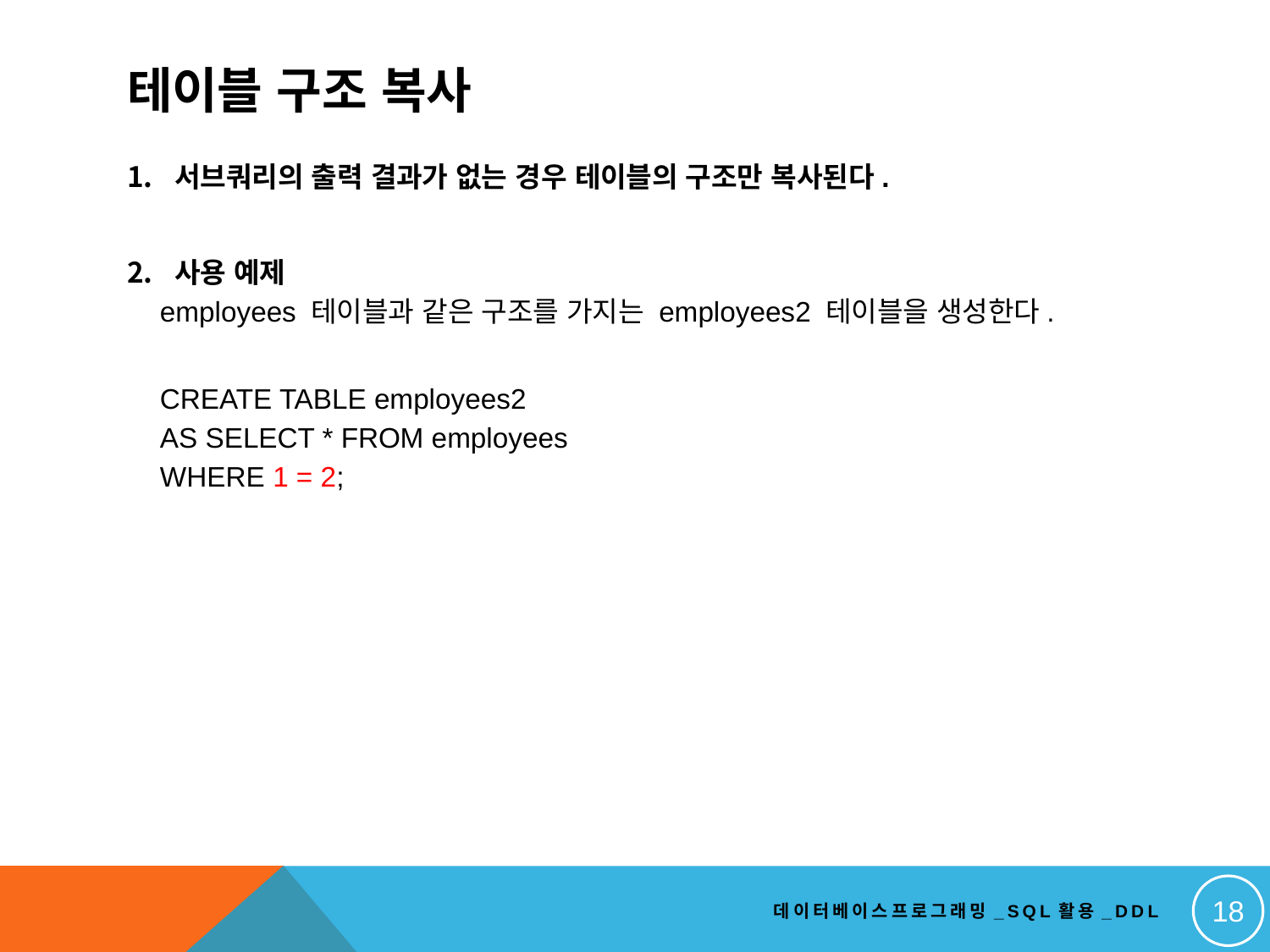

# 테이블 구조 복사
서브쿼리의 출력 결과가 없는 경우 테이블의 구조만 복사된다.

사용 예제
employees 테이블과 같은 구조를 가지는 employees2 테이블을 생성한다.

CREATE TABLE employees2
AS SELECT * FROM employees
WHERE 1 = 2;
18
데이터베이스프로그래밍_SQL활용_DDL